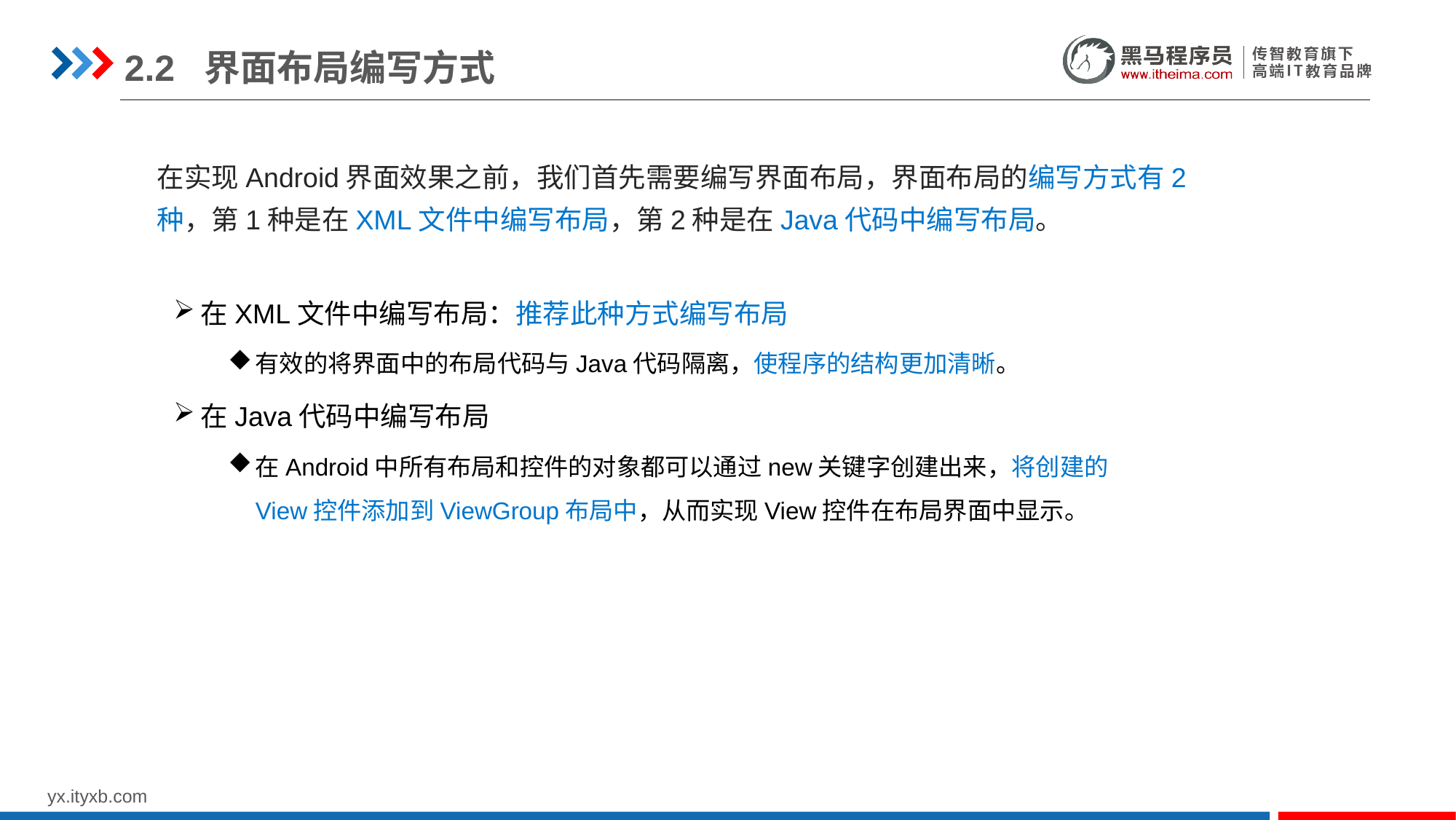

2.2  界面布局编写方式
在实现Android界面效果之前，我们首先需要编写界面布局，界面布局的编写方式有2种，第1种是在XML文件中编写布局，第2种是在Java代码中编写布局。
在XML文件中编写布局：推荐此种方式编写布局
有效的将界面中的布局代码与Java代码隔离，使程序的结构更加清晰。
在Java代码中编写布局
在Android中所有布局和控件的对象都可以通过new关键字创建出来，将创建的View控件添加到ViewGroup布局中，从而实现View控件在布局界面中显示。